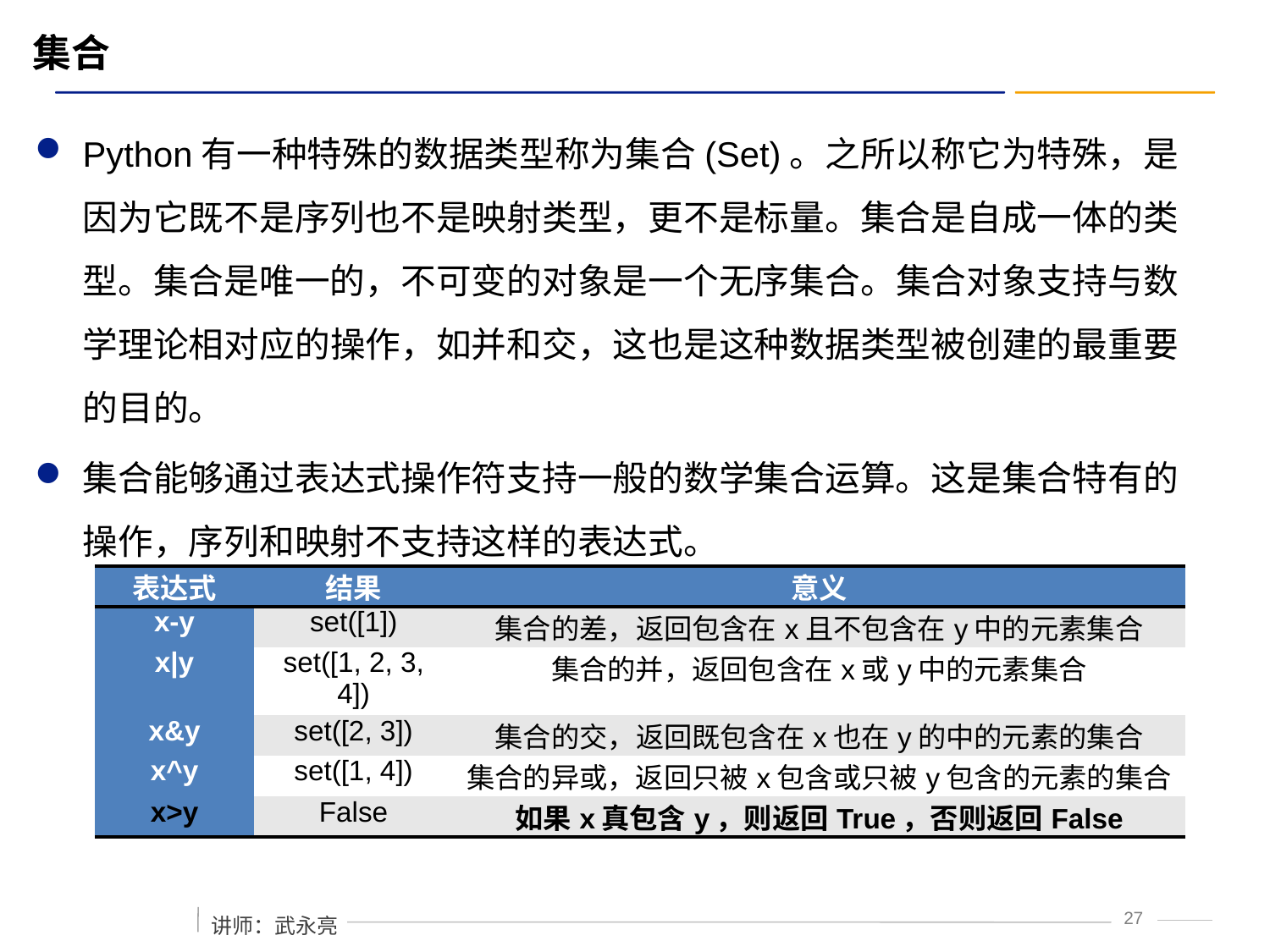

# 集合
Python有一种特殊的数据类型称为集合(Set)。之所以称它为特殊，是因为它既不是序列也不是映射类型，更不是标量。集合是自成一体的类型。集合是唯一的，不可变的对象是一个无序集合。集合对象支持与数学理论相对应的操作，如并和交，这也是这种数据类型被创建的最重要的目的。
集合能够通过表达式操作符支持一般的数学集合运算。这是集合特有的操作，序列和映射不支持这样的表达式。

| 表达式 | 结果 | 意义 |
| --- | --- | --- |
| x-y | set([1]) | 集合的差，返回包含在x且不包含在y中的元素集合 |
| x|y | set([1, 2, 3, 4]) | 集合的并，返回包含在x或y中的元素集合 |
| x&y | set([2, 3]) | 集合的交，返回既包含在x也在y的中的元素的集合 |
| x^y | set([1, 4]) | 集合的异或，返回只被x包含或只被y包含的元素的集合 |
| x>y | False | 如果x真包含y，则返回True，否则返回False |